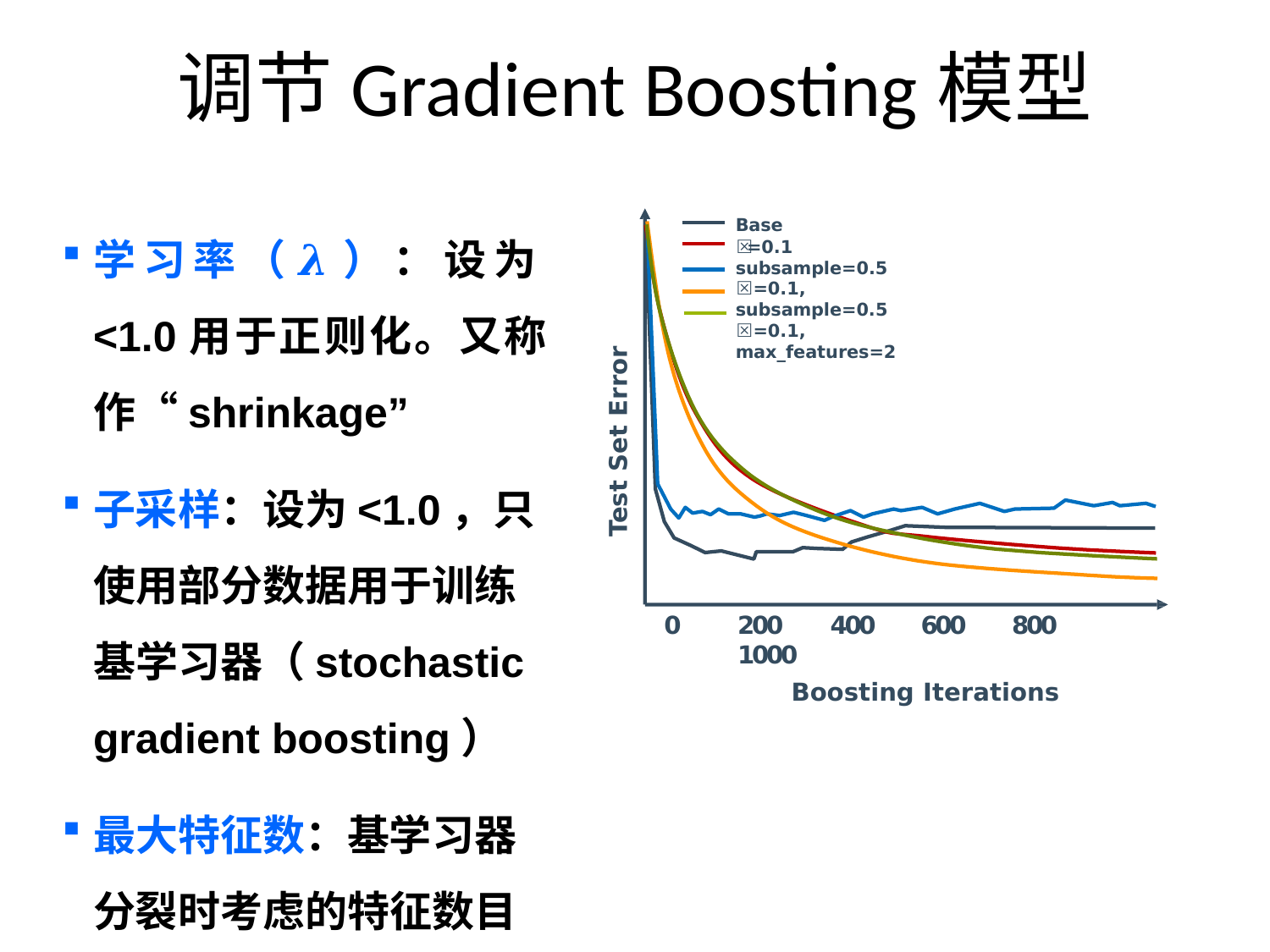

# 调节Gradient Boosting模型
学习率（𝝀）：设为<1.0用于正则化。又称作“shrinkage”
子采样：设为<1.0，只使用部分数据用于训练基学习器（stochastic gradient boosting）
最大特征数：基学习器分裂时考虑的特征数目

Base
𝜆=0.1  subsample=0.5
𝜆=0.1, subsample=0.5
𝜆=0.1, max_features=2

Test Set Error

200	400	600	800	1000
Boosting Iterations
0